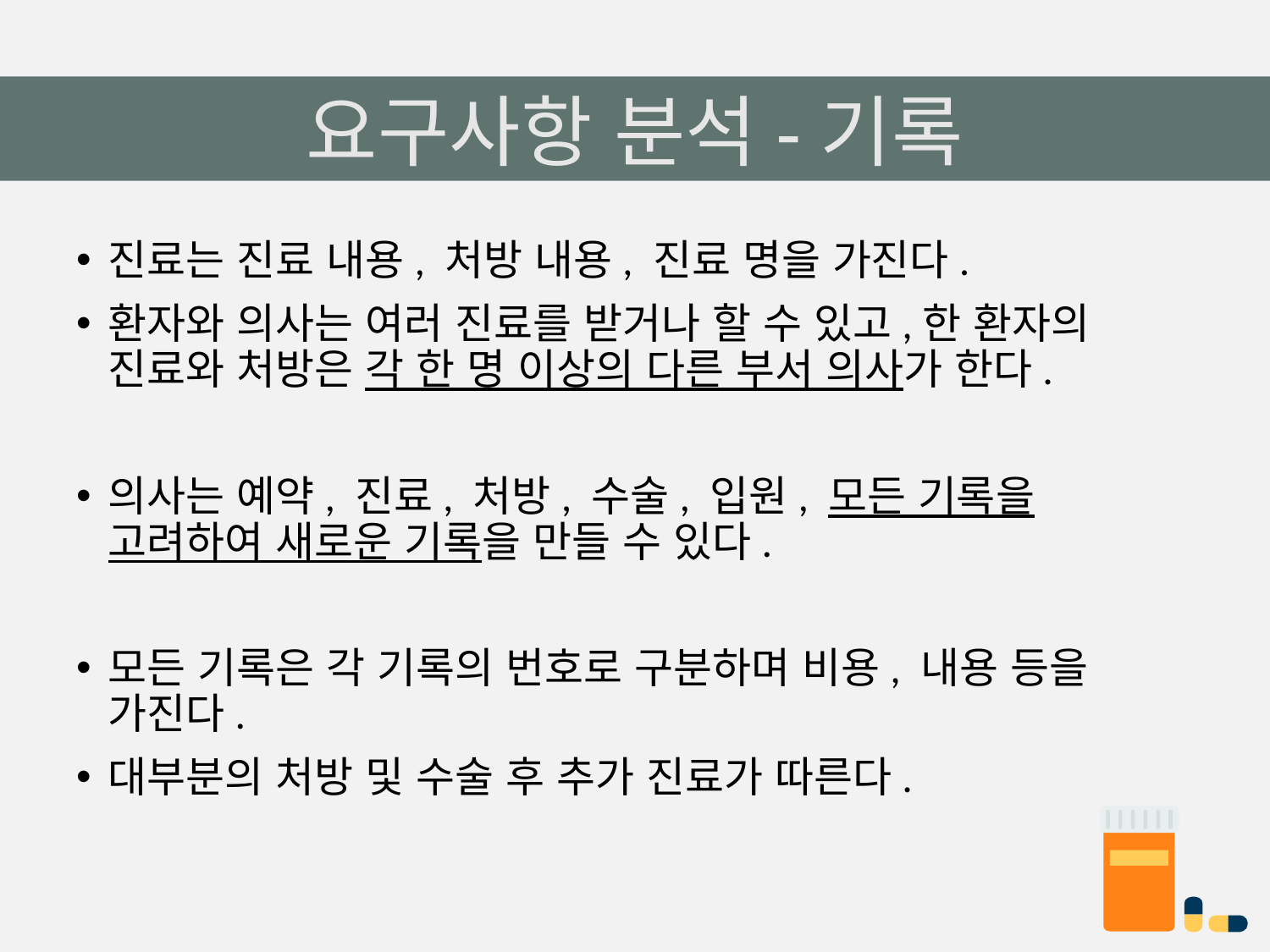

# 요구사항 분석-기록

진료는 진료 내용, 처방 내용, 진료 명을 가진다.
환자와 의사는 여러 진료를 받거나 할 수 있고,한 환자의 진료와 처방은 각 한 명 이상의 다른 부서 의사가 한다.

의사는 예약, 진료, 처방, 수술, 입원, 모든 기록을 고려하여 새로운 기록을 만들 수 있다.

모든 기록은 각 기록의 번호로 구분하며 비용, 내용 등을 가진다.
대부분의 처방 및 수술 후 추가 진료가 따른다.